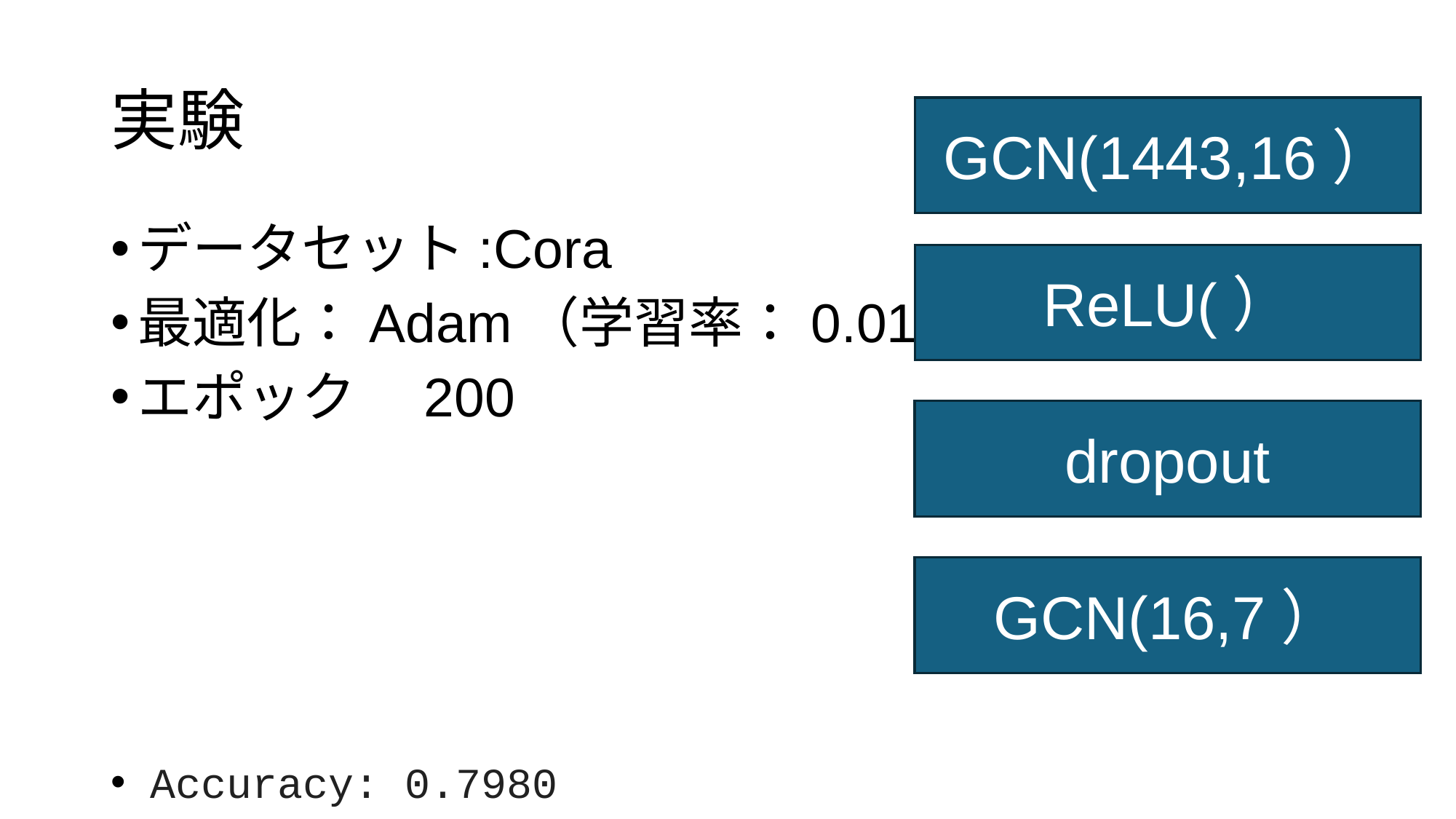

# 実験
GCN(1443,16）
データセット:Cora
最適化：Adam（学習率：0.01）
エポック　200

 Accuracy: 0.7980

ReLU(）
dropout
GCN(16,7）